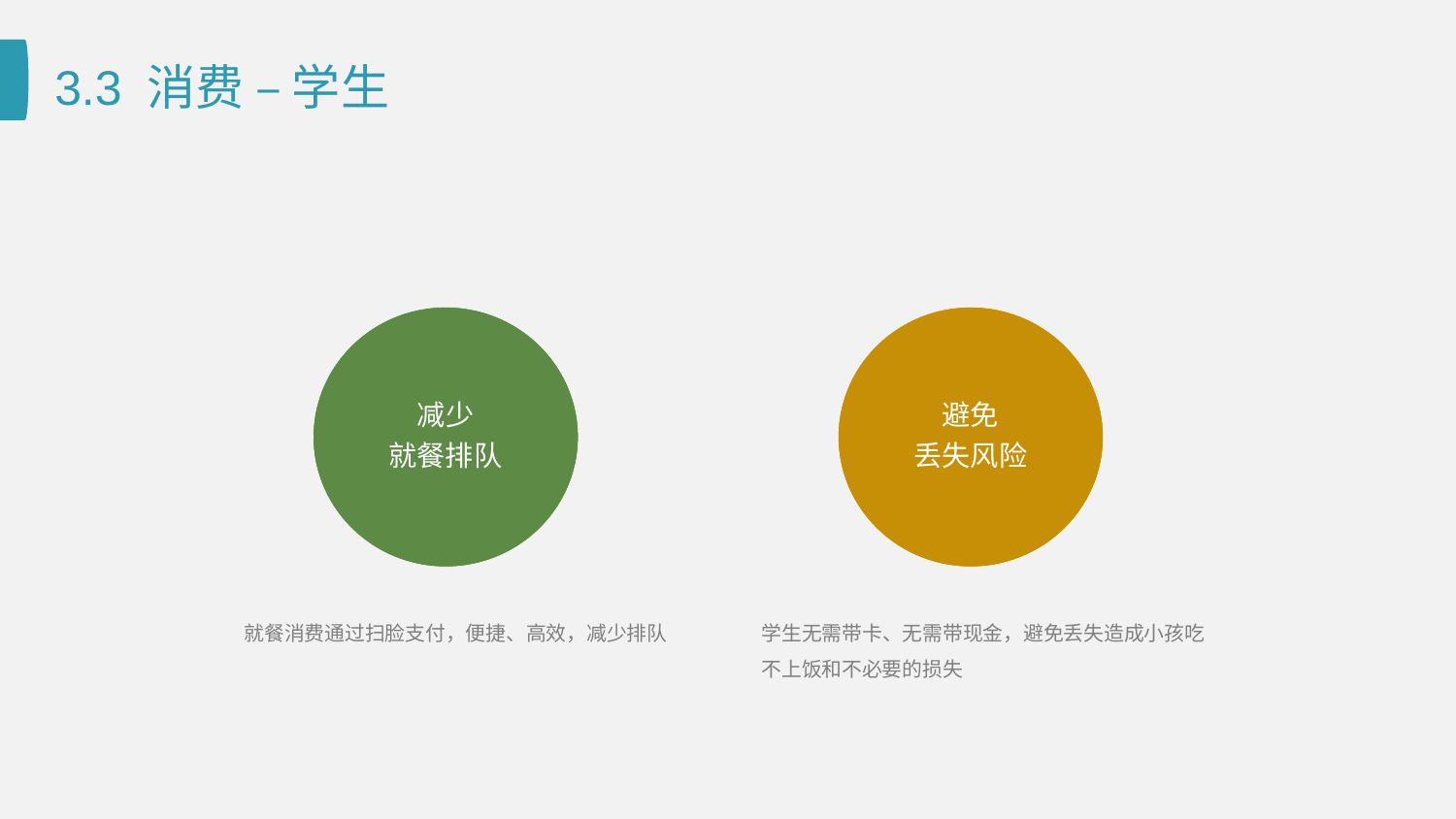

# 3.3 消费 – 学生
减少
就餐排队
避免
丢失风险
就餐消费通过扫脸支付，便捷、高效，减少排队
学生无需带卡、无需带现金，避免丢失造成小孩吃不上饭和不必要的损失